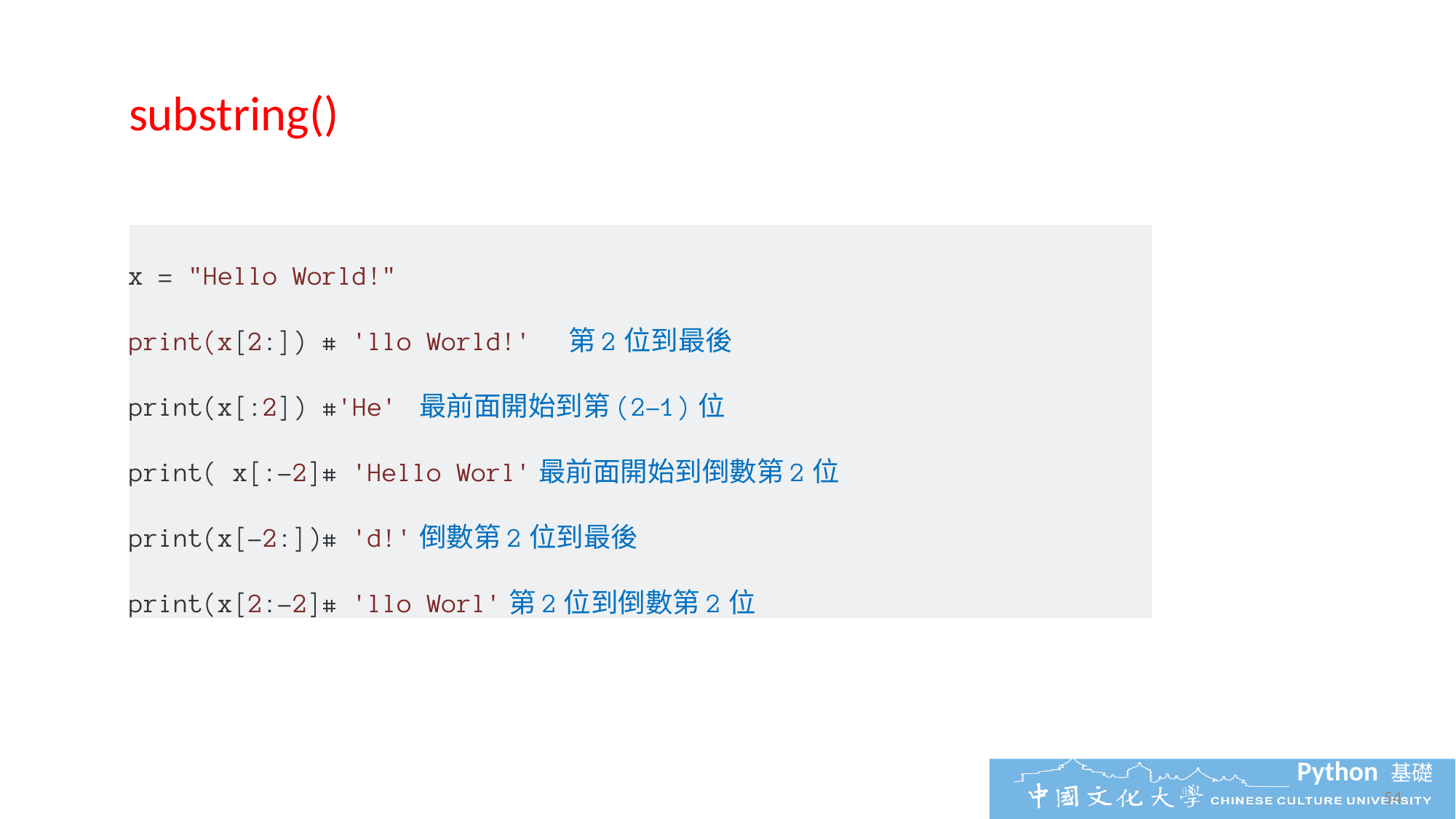

substring()
x = "Hello World!"
print(x[2:]) # 'llo World!'  第2位到最後
print(x[:2]) #'He' 最前面開始到第(2-1)位
print( x[:-2]# 'Hello Worl'最前面開始到倒數第2位
print(x[-2:])# 'd!'倒數第2位到最後
print(x[2:-2]# 'llo Worl'第2位到倒數第2位
54